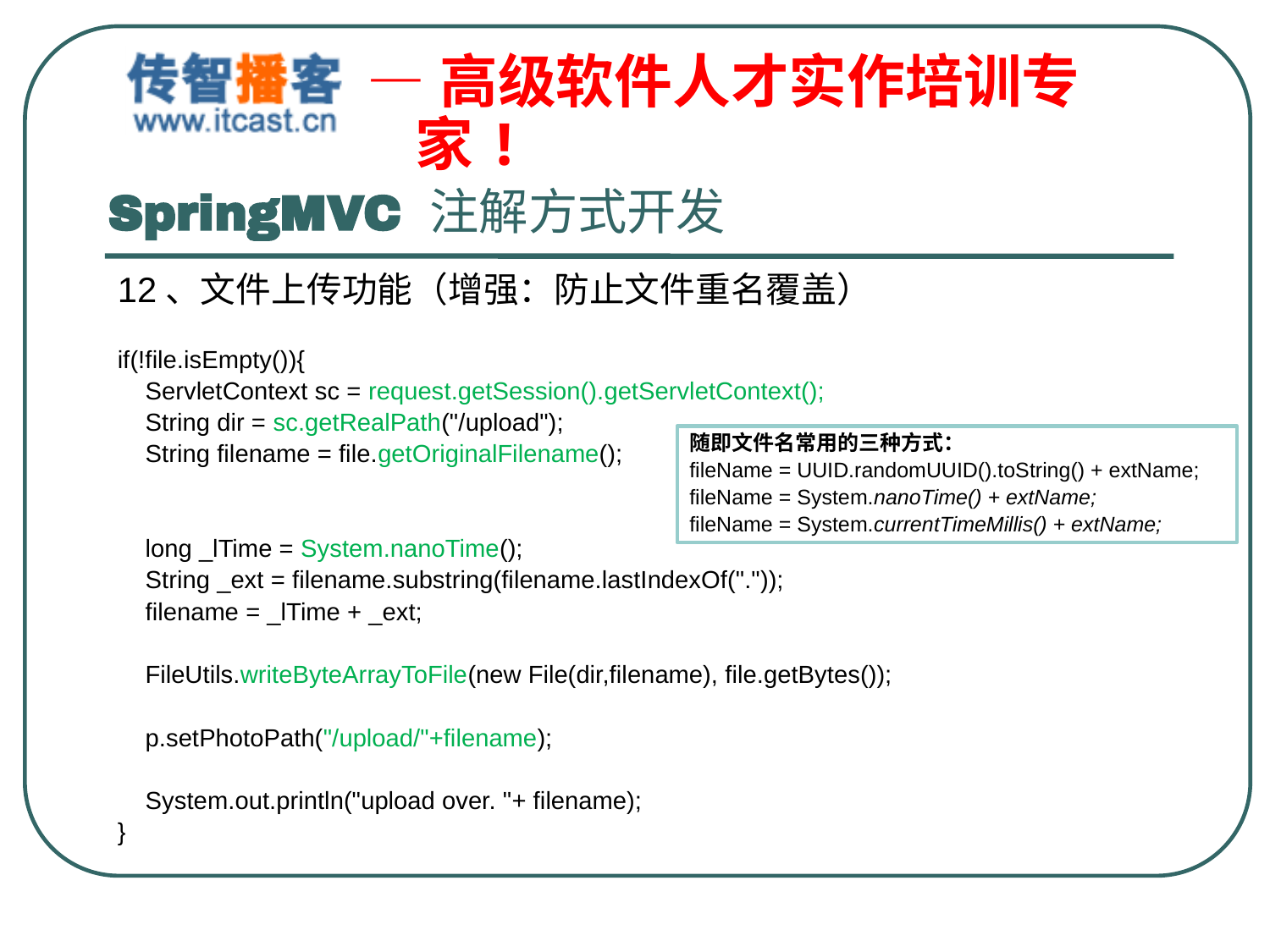

# SpringMVC 注解方式开发
12、文件上传功能（增强：防止文件重名覆盖）

if(!file.isEmpty()){
    ServletContext sc = request.getSession().getServletContext();
    String dir = sc.getRealPath("/upload");
    String filename = file.getOriginalFilename();

    long _lTime = System.nanoTime();
    String _ext = filename.substring(filename.lastIndexOf("."));
    filename = _lTime + _ext;

    FileUtils.writeByteArrayToFile(new File(dir,filename), file.getBytes());

    p.setPhotoPath("/upload/"+filename);

    System.out.println("upload over. "+ filename);
}

随即文件名常用的三种方式：
fileName = UUID.randomUUID().toString() + extName;
fileName = System.nanoTime() + extName;
fileName = System.currentTimeMillis() + extName;